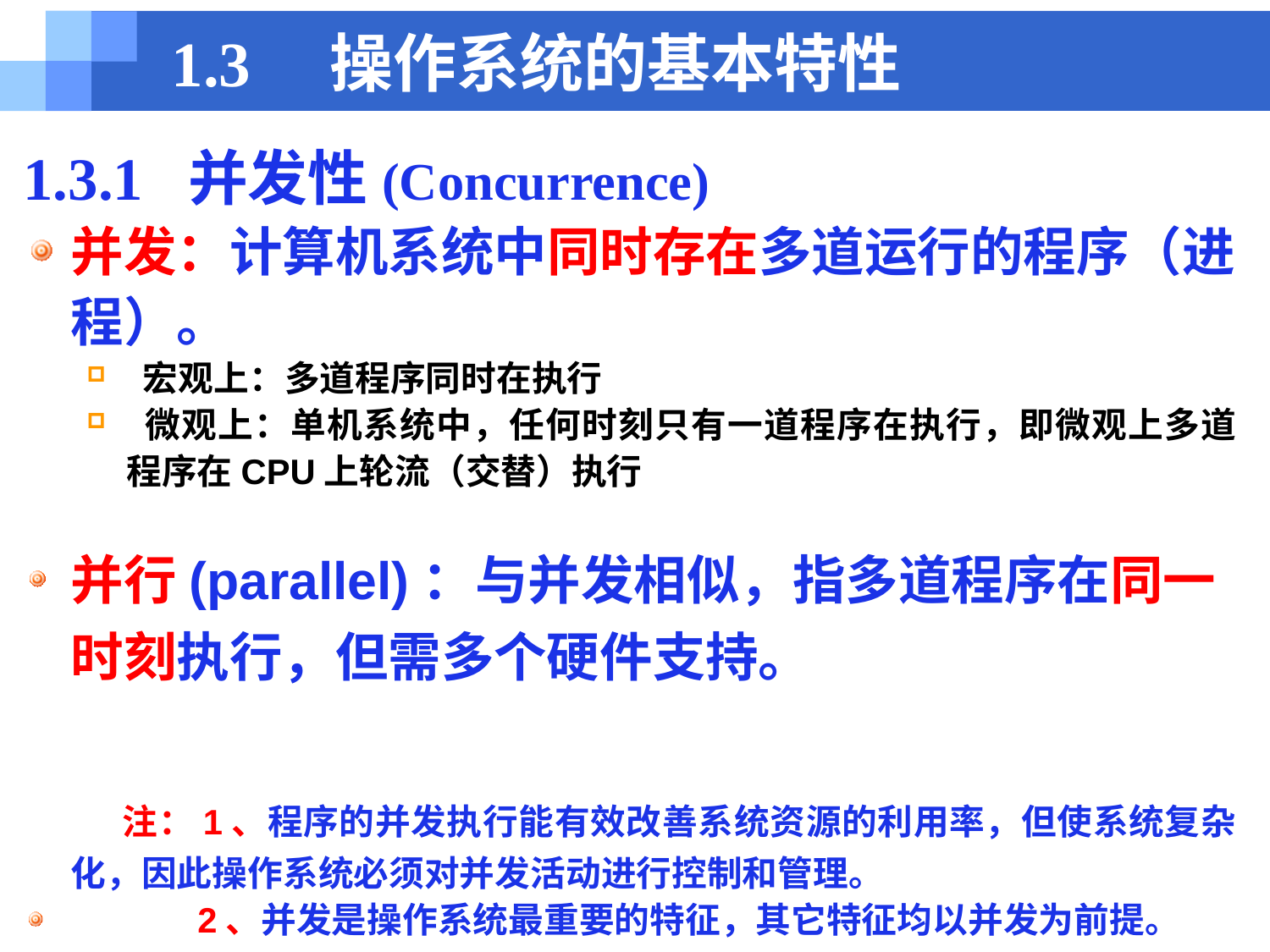

# 1.3　操作系统的基本特性
1.3.1  并发性(Concurrence)
并发：计算机系统中同时存在多道运行的程序（进程）。
 宏观上：多道程序同时在执行
 微观上：单机系统中，任何时刻只有一道程序在执行，即微观上多道程序在CPU上轮流（交替）执行

并行(parallel)：与并发相似，指多道程序在同一时刻执行，但需多个硬件支持。
      注：1、程序的并发执行能有效改善系统资源的利用率，但使系统复杂化，因此操作系统必须对并发活动进行控制和管理。
             2、并发是操作系统最重要的特征，其它特征均以并发为前提。